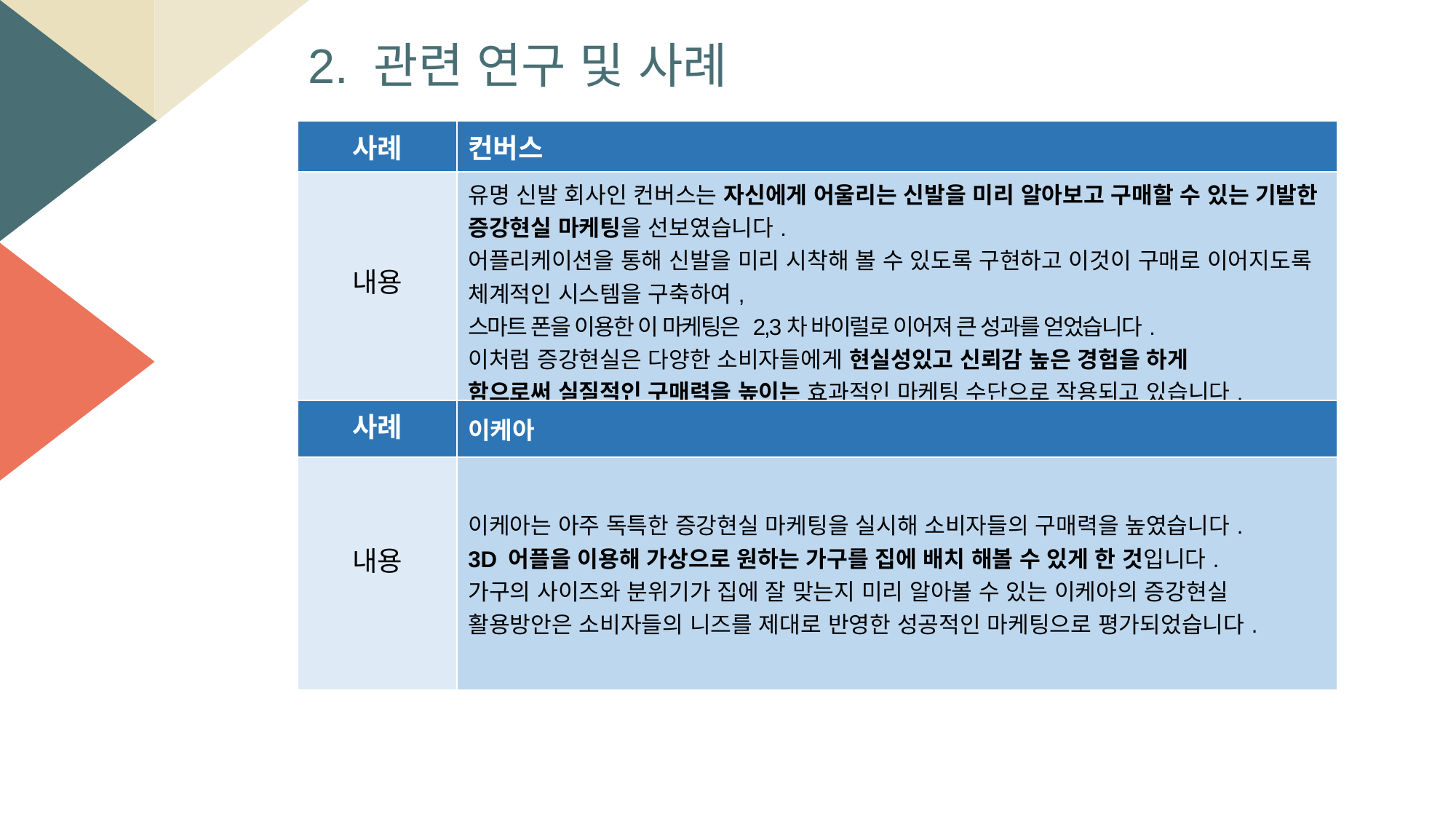

2. 관련 연구 및 사례
| 사례 | 컨버스 |
| --- | --- |
| 내용 | 유명 신발 회사인 컨버스는 자신에게 어울리는 신발을 미리 알아보고 구매할 수 있는 기발한 증강현실 마케팅을 선보였습니다. 어플리케이션을 통해 신발을 미리 시착해 볼 수 있도록 구현하고 이것이 구매로 이어지도록 체계적인 시스템을 구축하여, 스마트 폰을 이용한 이 마케팅은 2,3차 바이럴로 이어져 큰 성과를 얻었습니다. 이처럼 증강현실은 다양한 소비자들에게 현실성있고 신뢰감 높은 경험을 하게 함으로써 실질적인 구매력을 높이는 효과적인 마케팅 수단으로 작용되고 있습니다. |
| 사례 | 이케아 |
| --- | --- |
| 내용 | 이케아는 아주 독특한 증강현실 마케팅을 실시해 소비자들의 구매력을 높였습니다.  3D 어플을 이용해 가상으로 원하는 가구를 집에 배치 해볼 수 있게 한 것입니다. 가구의 사이즈와 분위기가 집에 잘 맞는지 미리 알아볼 수 있는 이케아의 증강현실 활용방안은 소비자들의 니즈를 제대로 반영한 성공적인 마케팅으로 평가되었습니다. |